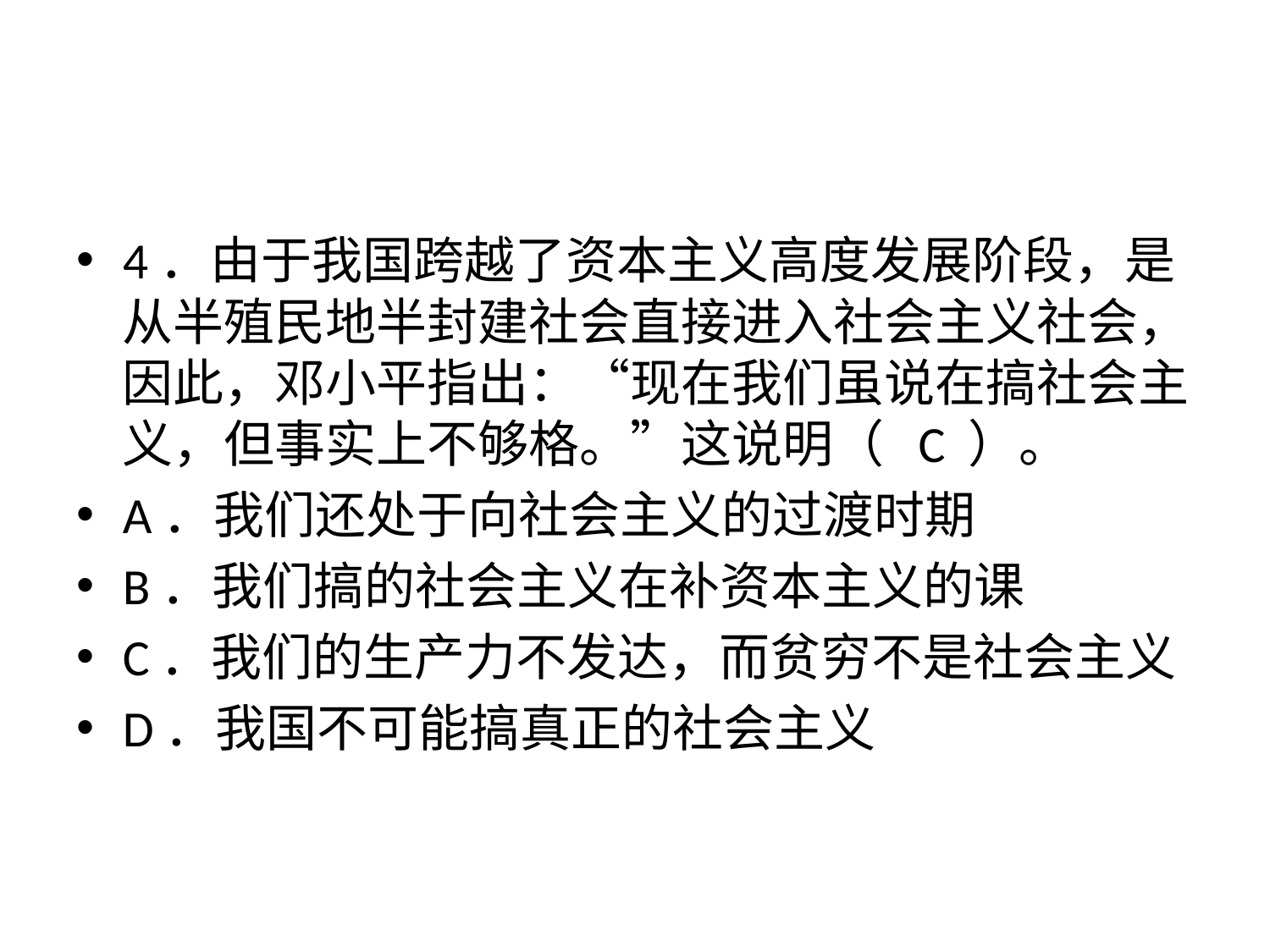

#
4．由于我国跨越了资本主义高度发展阶段，是从半殖民地半封建社会直接进入社会主义社会，因此，邓小平指出：“现在我们虽说在搞社会主义，但事实上不够格。”这说明（  C ）。
A．我们还处于向社会主义的过渡时期
B．我们搞的社会主义在补资本主义的课
C．我们的生产力不发达，而贫穷不是社会主义
D．我国不可能搞真正的社会主义